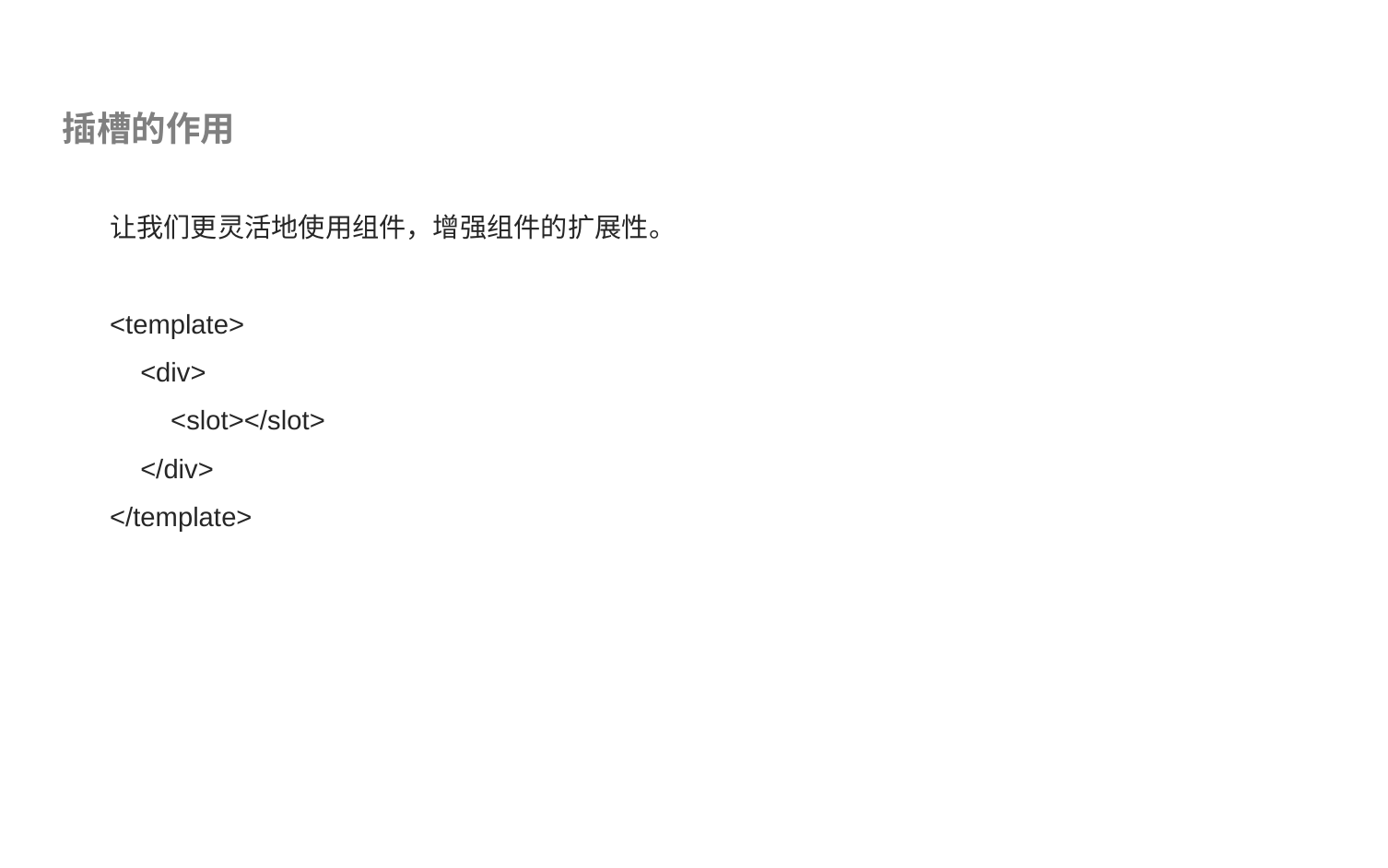

插槽的作用
让我们更灵活地使用组件，增强组件的扩展性。

<template>
    <div>
        <slot></slot>
    </div>
</template>